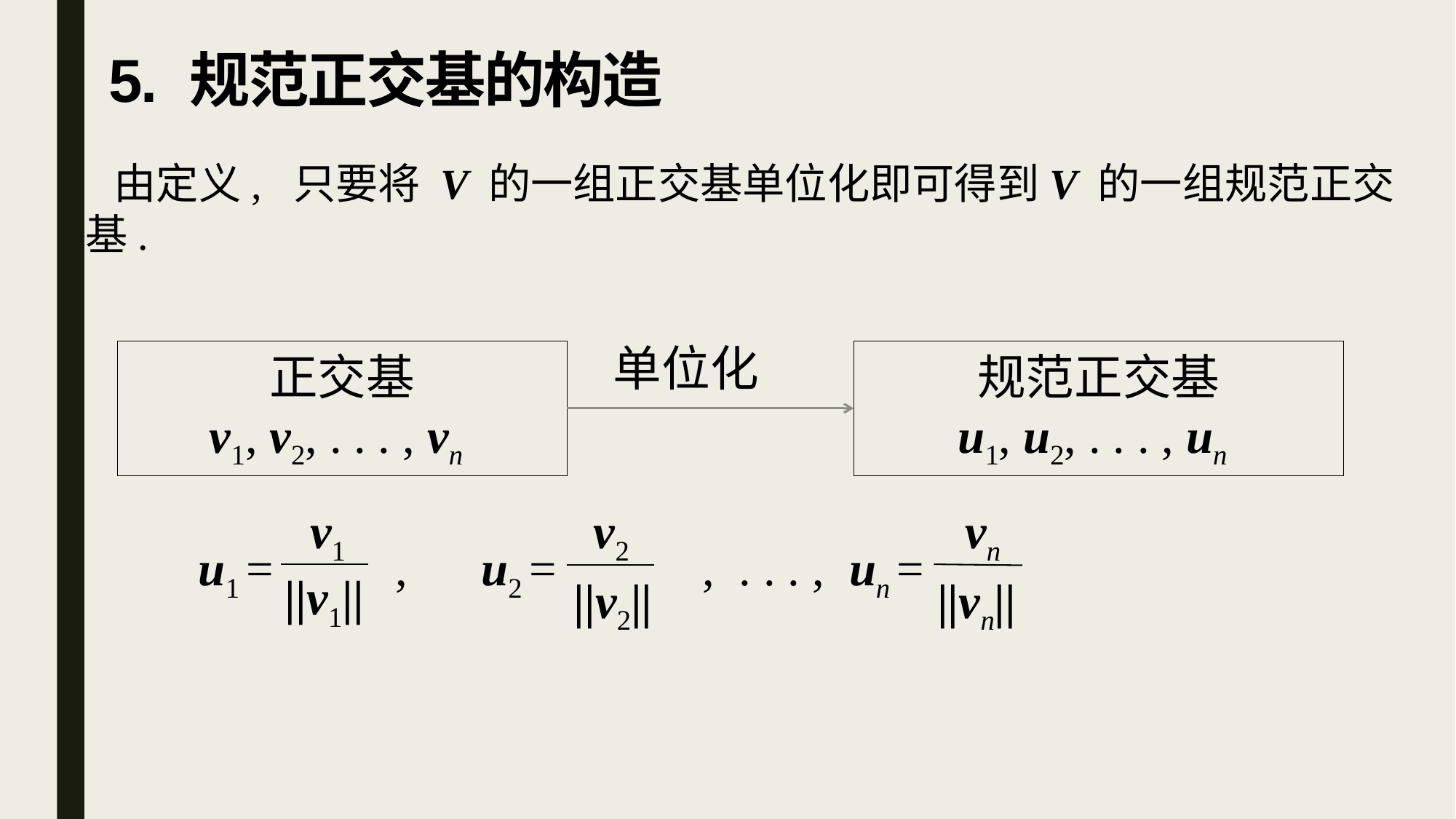

# 5. 规范正交基的构造
  由定义,  只要将 V 的一组正交基单位化即可得到V 的一组规范正交基.
单位化
正交基
v1, v2, . . . , vn
规范正交基
u1, u2, . . . , un
v1
v2
vn
u1 =          ,      u2 =            ,  . . . ,  un =

||v1||
||v2||
||vn||